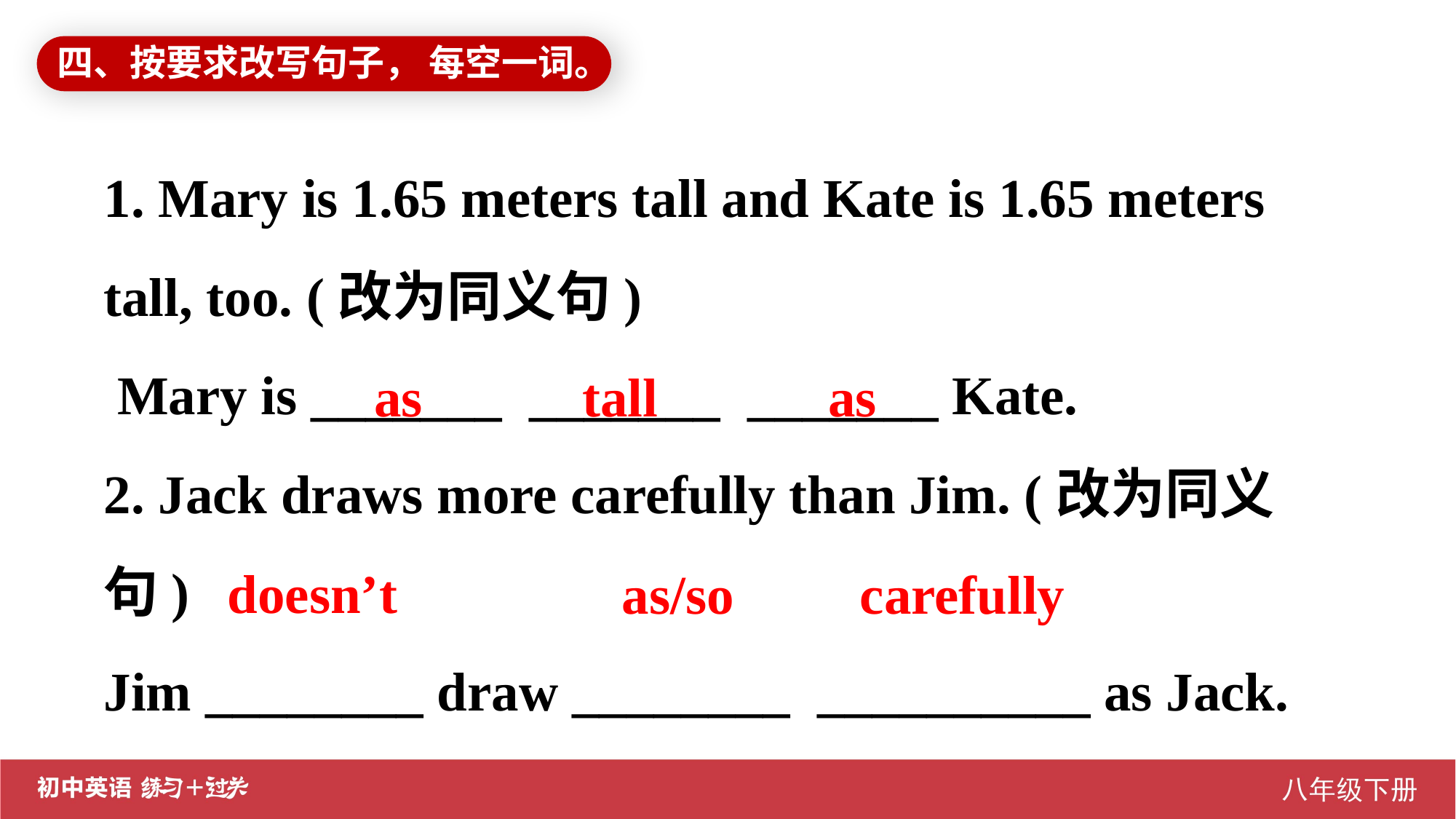

四、按要求改写句子， 每空一词。

1. Mary is 1.65 meters tall and Kate is 1.65 meters tall, too. (改为同义句)
 Mary is _______  _______  _______ Kate.
2. Jack draws more carefully than Jim. (改为同义句)
Jim ________ draw ________  __________ as Jack.
as
 tall
as
doesn’t
as/so
carefully